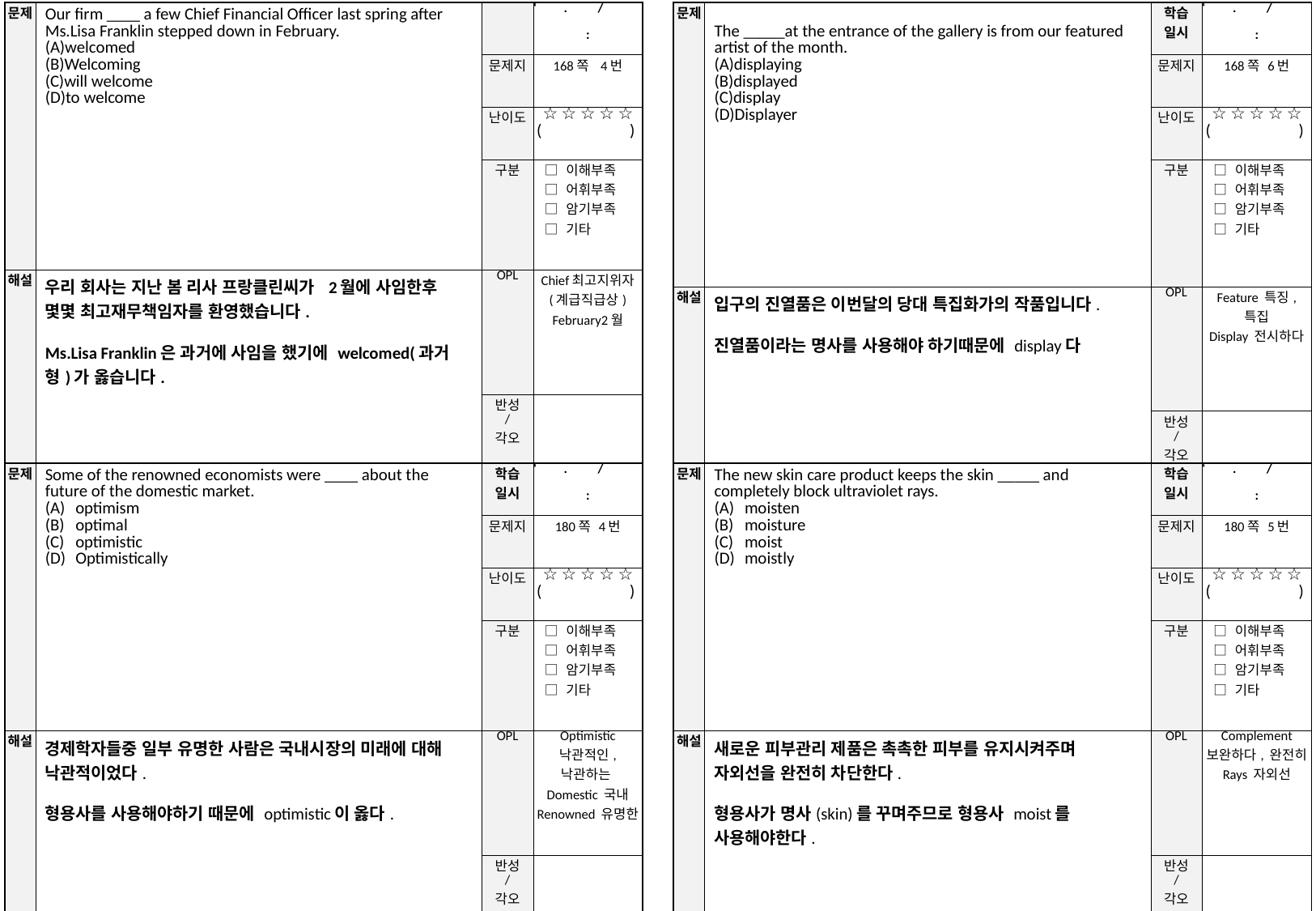

| 문제 | Our firm \_\_\_\_ a few Chief Financial Officer last spring after Ms.Lisa Franklin stepped down in February. (A)welcomed (B)Welcoming (C)will welcome (D)to welcome |  | ‘ . / : |
| --- | --- | --- | --- |
|  |  | 문제지 | 168쪽 4번 |
|  |  | 난이도 | ☆ ☆ ☆ ☆ ☆ ( ) |
|  |  | 구분 | □ 이해부족 □ 어휘부족 □ 암기부족 □ 기타 |
| 해설 | 우리 회사는 지난 봄 리사 프랑클린씨가 2월에 사임한후 몇몇 최고재무책임자를 환영했습니다. Ms.Lisa Franklin은 과거에 사임을 했기에 welcomed(과거형)가 옳습니다. | OPL | Chief최고지위자 (계급직급상) February2월 |
|  |  | 반성 / 각오 |  |
| 정답 | (A)welcomed | 복습 | ○ ○ ○ ○ ○ |
| 문제 | The \_\_\_\_\_at the entrance of the gallery is from our featured artist of the month. (A)displaying (B)displayed (C)display (D)Displayer | 학습 일시 | ‘ . / : |
| --- | --- | --- | --- |
|  |  | 문제지 | 168쪽 6번 |
|  |  | 난이도 | ☆ ☆ ☆ ☆ ☆ ( ) |
|  |  | 구분 | □ 이해부족 □ 어휘부족 □ 암기부족 □ 기타 |
| 해설 | 입구의 진열품은 이번달의 당대 특집화가의 작품입니다. 진열품이라는 명사를 사용해야 하기때문에 display다 | OPL | Feature 특징, 특집 Display 전시하다 |
|  |  | 반성 / 각오 |  |
| 정답 | (C)Display | 복습 | ○ ○ ○ ○ ○ |
| 문제 | Some of the renowned economists were \_\_\_\_ about the future of the domestic market. optimism optimal optimistic Optimistically | 학습 일시 | ‘ . / : |
| --- | --- | --- | --- |
|  |  | 문제지 | 180쪽 4번 |
|  |  | 난이도 | ☆ ☆ ☆ ☆ ☆ ( ) |
|  |  | 구분 | □ 이해부족 □ 어휘부족 □ 암기부족 □ 기타 |
| 해설 | 경제학자들중 일부 유명한 사람은 국내시장의 미래에 대해 낙관적이었다. 형용사를 사용해야하기 때문에 optimistic이 옳다. | OPL | Optimistic 낙관적인, 낙관하는 Domestic 국내 Renowned 유명한 |
|  |  | 반성 / 각오 |  |
| 정답 | (C) Optimistic | 복습 | ○ ○ ○ ○ ○ |
| 문제 | The new skin care product keeps the skin \_\_\_\_\_ and completely block ultraviolet rays. moisten moisture moist moistly | 학습 일시 | ‘ . / : |
| --- | --- | --- | --- |
|  |  | 문제지 | 180쪽 5번 |
|  |  | 난이도 | ☆ ☆ ☆ ☆ ☆ ( ) |
|  |  | 구분 | □ 이해부족 □ 어휘부족 □ 암기부족 □ 기타 |
| 해설 | 새로운 피부관리 제품은 촉촉한 피부를 유지시켜주며 자외선을 완전히 차단한다. 형용사가 명사(skin)를 꾸며주므로 형용사 moist를 사용해야한다. | OPL | Complement 보완하다, 완전히 Rays 자외선 |
|  |  | 반성 / 각오 |  |
| 정답 | (C) moist | 복습 | ○ ○ ○ ○ ○ |